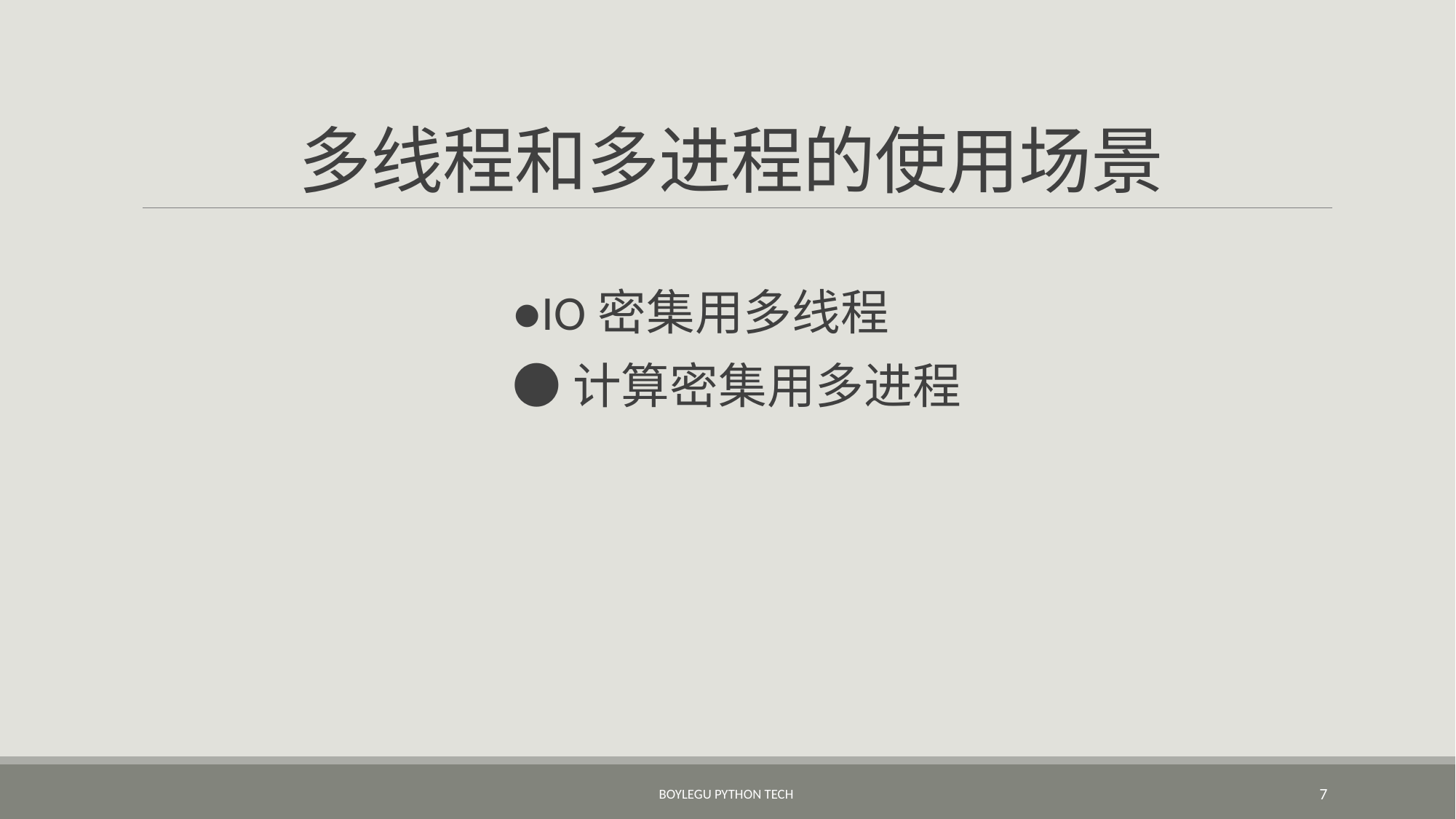

# 多线程和多进程的使用场景
●IO密集用多线程
●计算密集用多进程
BoyleGu Python Tech
7